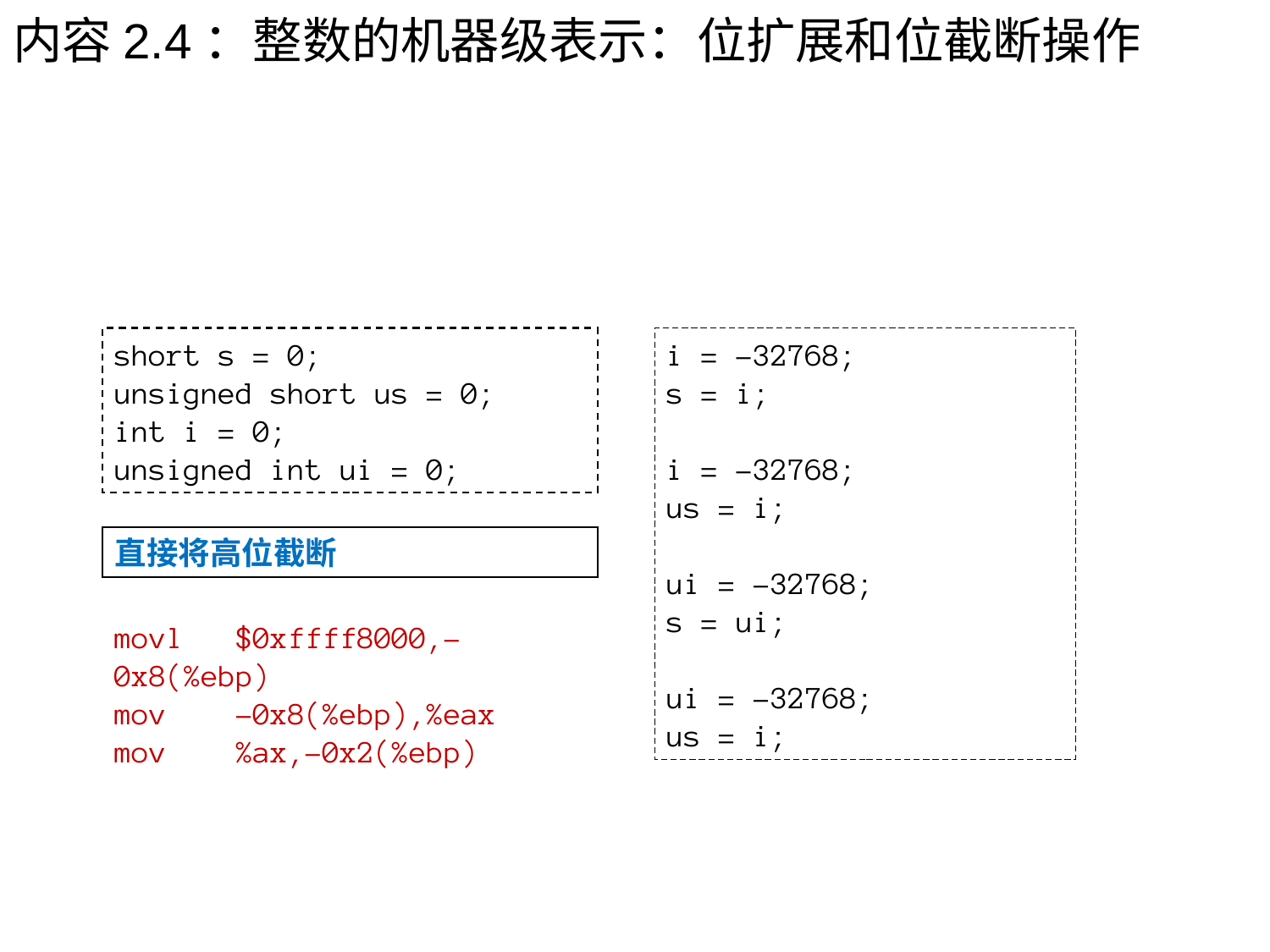

内容2.4：整数的机器级表示：位扩展和位截断操作
short s = 0;
unsigned short us = 0;
int i = 0;
unsigned int ui = 0;
i = -32768;
s = i;

i = -32768;
us = i;

ui = -32768;
s = ui;

ui = -32768;
us = i;
直接将高位截断
movl   $0xffff8000,-0x8(%ebp)
mov    -0x8(%ebp),%eax
mov    %ax,-0x2(%ebp)